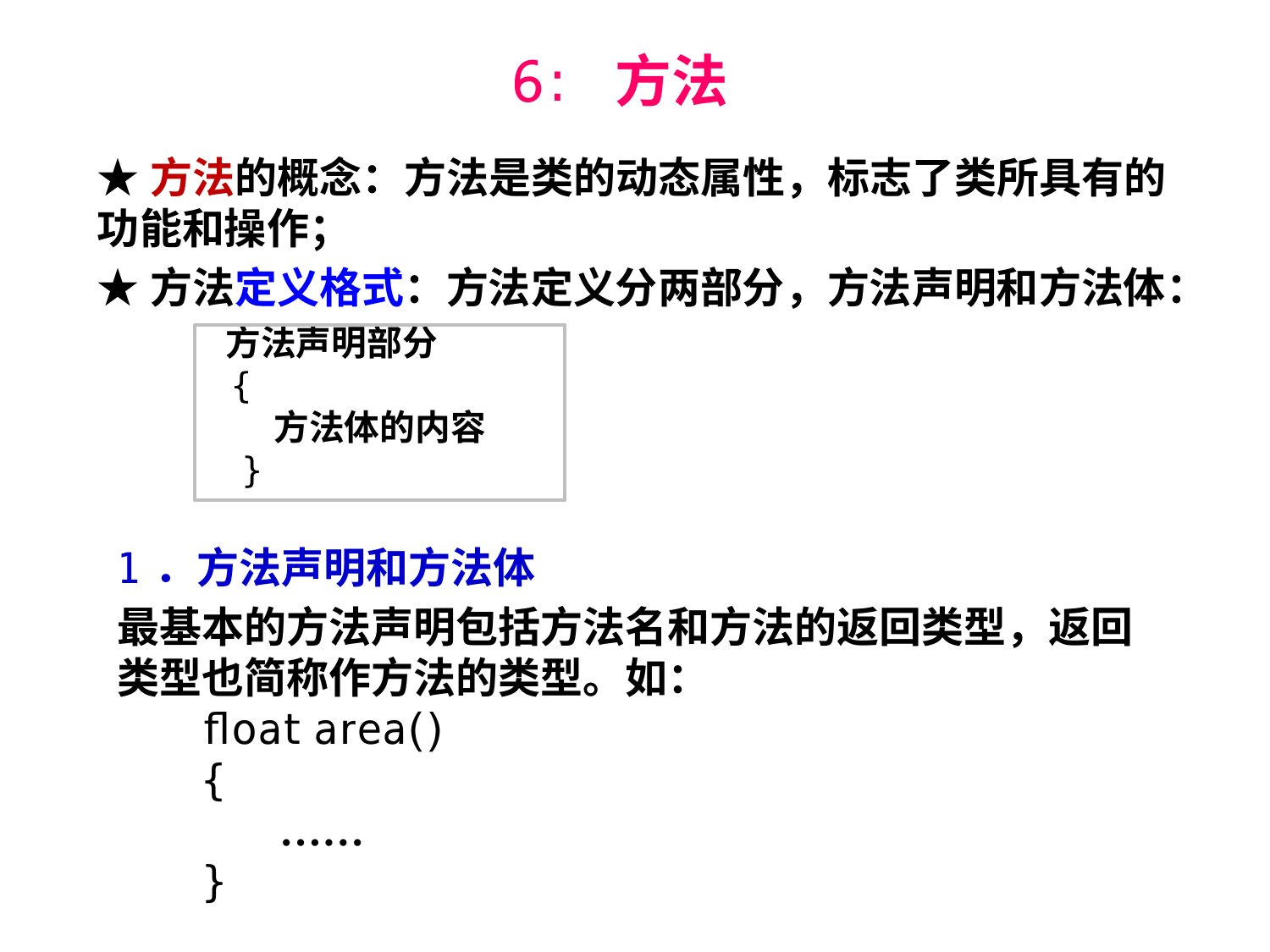

6:  方法
★方法的概念：方法是类的动态属性，标志了类所具有的功能和操作；
★方法定义格式：方法定义分两部分，方法声明和方法体：
       方法声明部分
       {
             方法体的内容
        }

1．方法声明和方法体
最基本的方法声明包括方法名和方法的返回类型，返回类型也简称作方法的类型。如：
       float area()
       {
             ……
       }